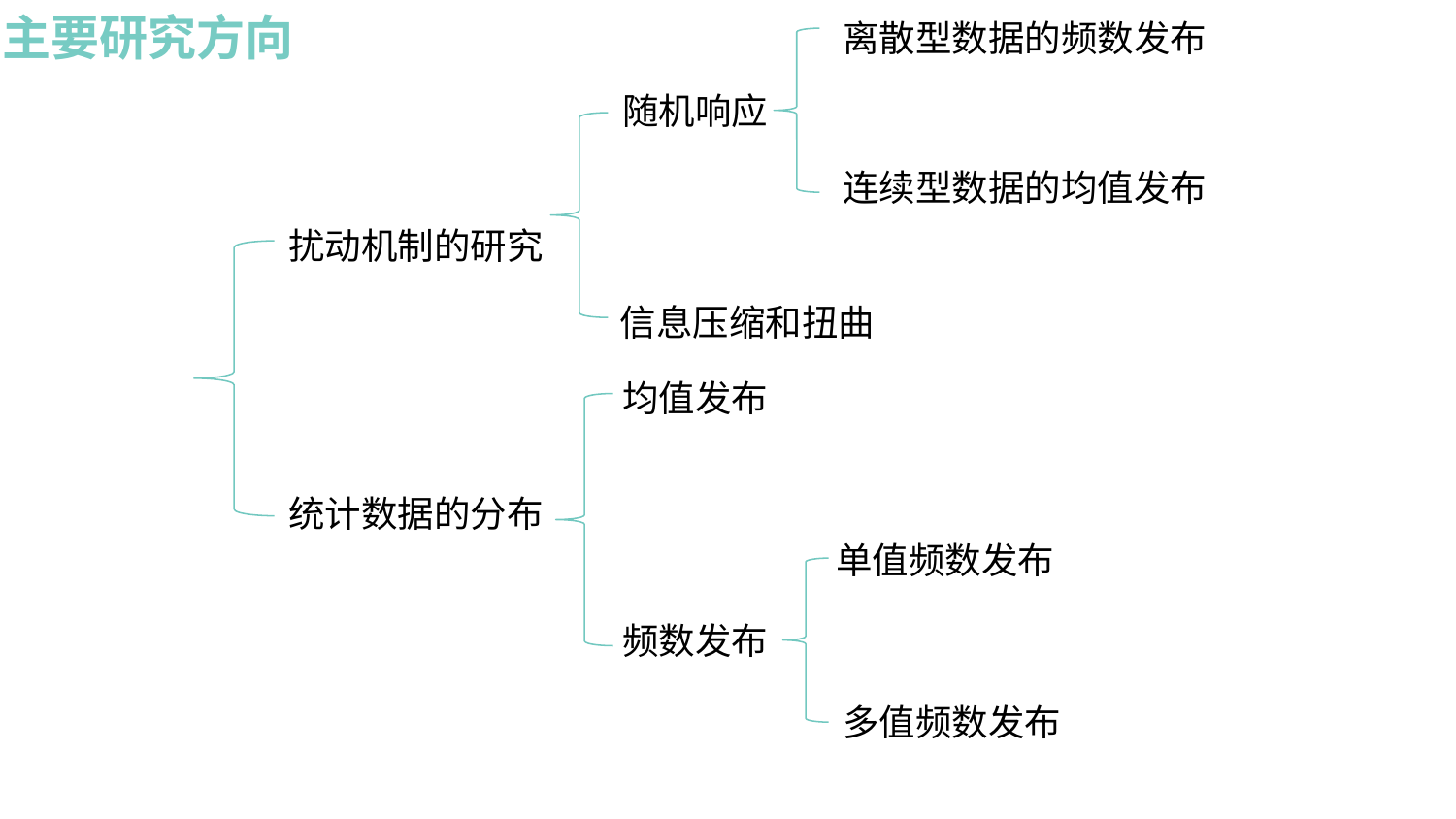

主要研究方向
离散型数据的频数发布

随机响应

连续型数据的均值发布
扰动机制的研究

信息压缩和扭曲
均值发布

统计数据的分布
单值频数发布

频数发布
多值频数发布